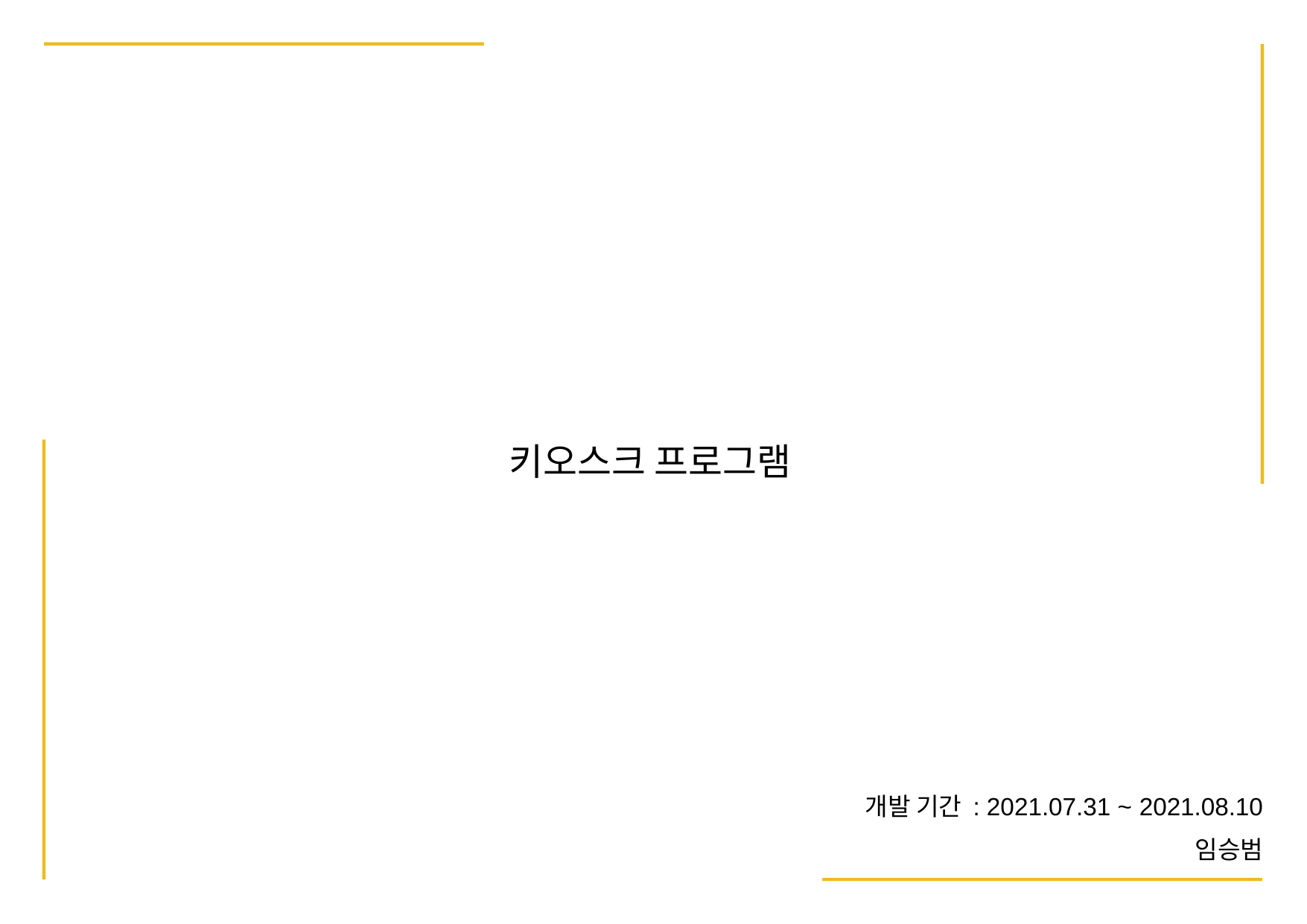

# 키오스크 프로그램

개발 기간 : 2021.07.31 ~ 2021.08.10
임승범